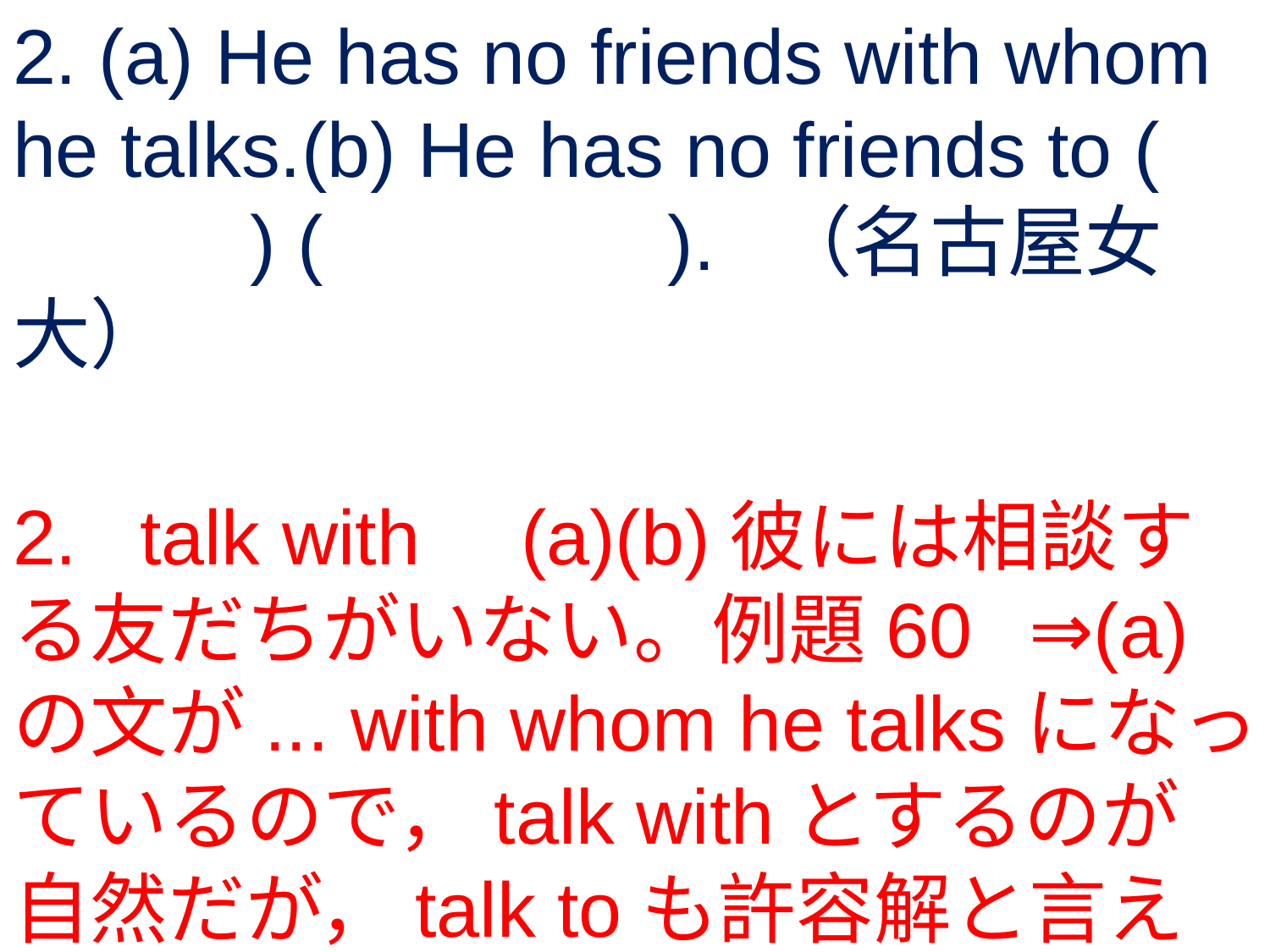

# 2. (a) He has no friends with whom he talks.(b) He has no friends to (                ) (                ).	（名古屋女大）
2.	talk with	(a)(b)彼には相談する友だちがいない。例題60	⇒(a)の文が... with whom he talksになっているので，talk withとするのが自然だが，talk toも許容解と言える。